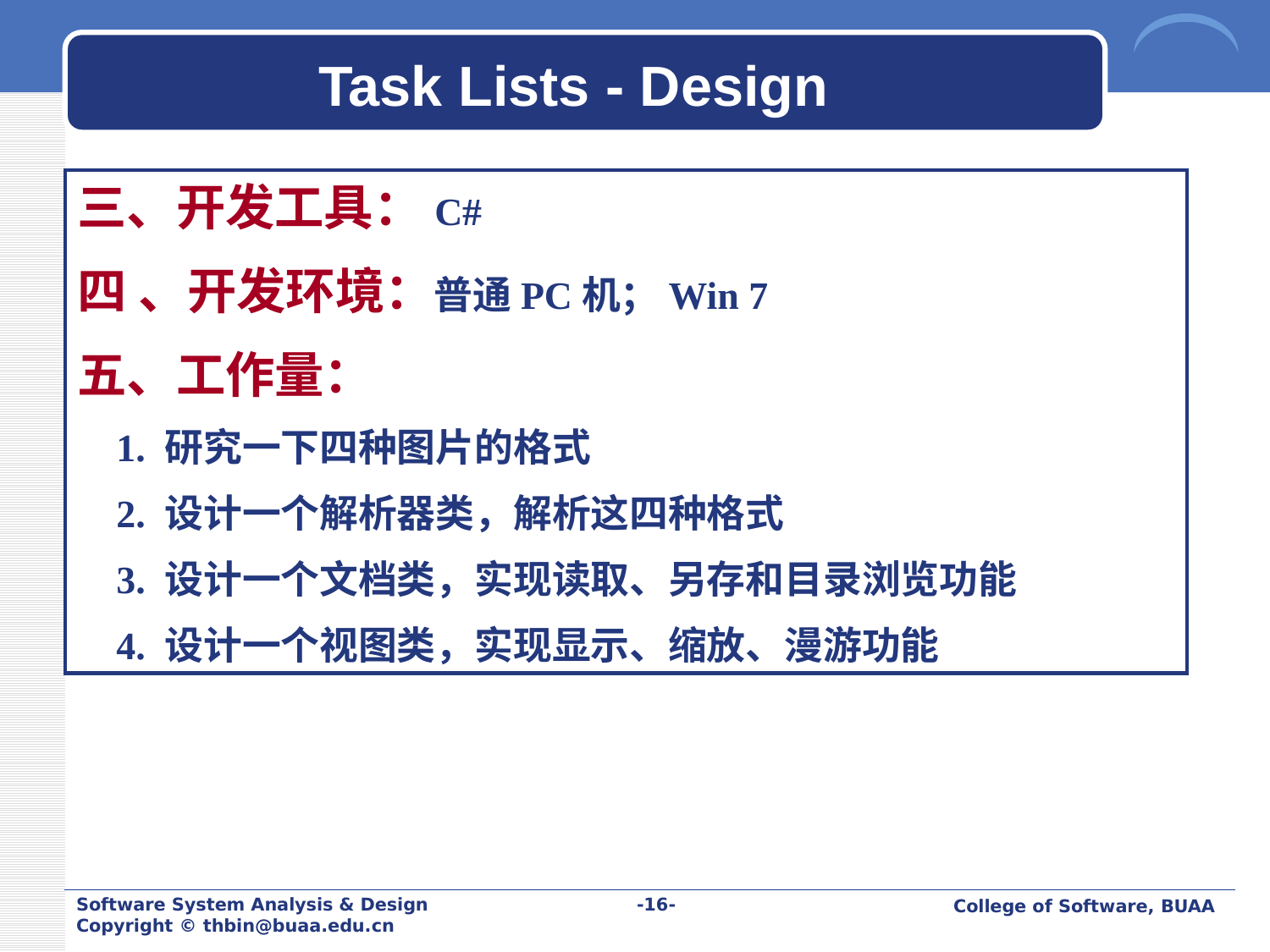

Task Lists - Design
三、开发工具：C#
四 、开发环境：普通PC机；Win 7
五、工作量：
    1. 研究一下四种图片的格式
    2. 设计一个解析器类，解析这四种格式
    3. 设计一个文档类，实现读取、另存和目录浏览功能
    4. 设计一个视图类，实现显示、缩放、漫游功能
Software System Analysis & Design Copyright © thbin@buaa.edu.cn
-16-
College of Software, BUAA